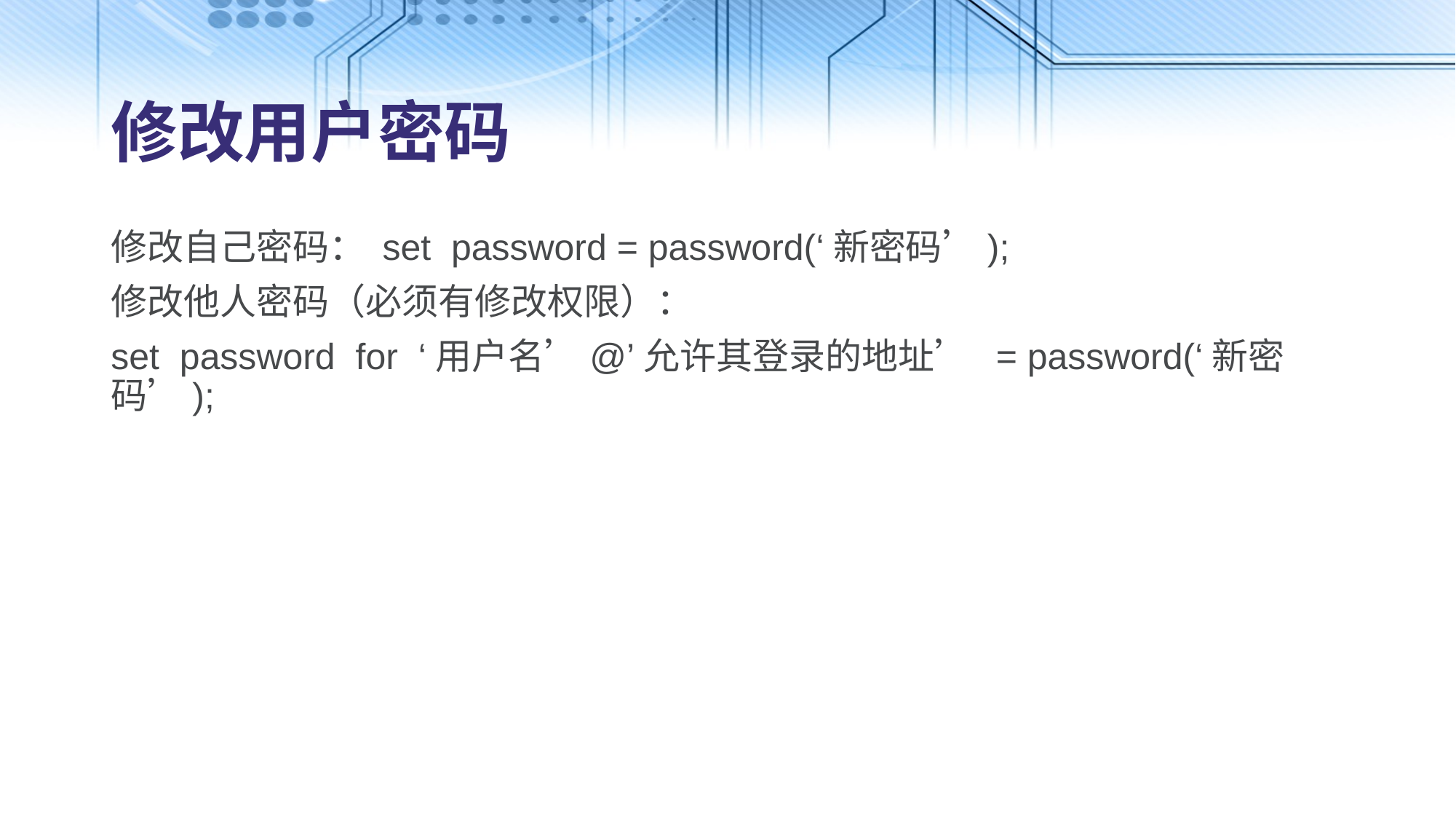

# 修改用户密码
修改自己密码： set  password = password(‘新密码’);
修改他人密码（必须有修改权限）：
set  password  for  ‘用户名’@’允许其登录的地址’  = password(‘新密码’);